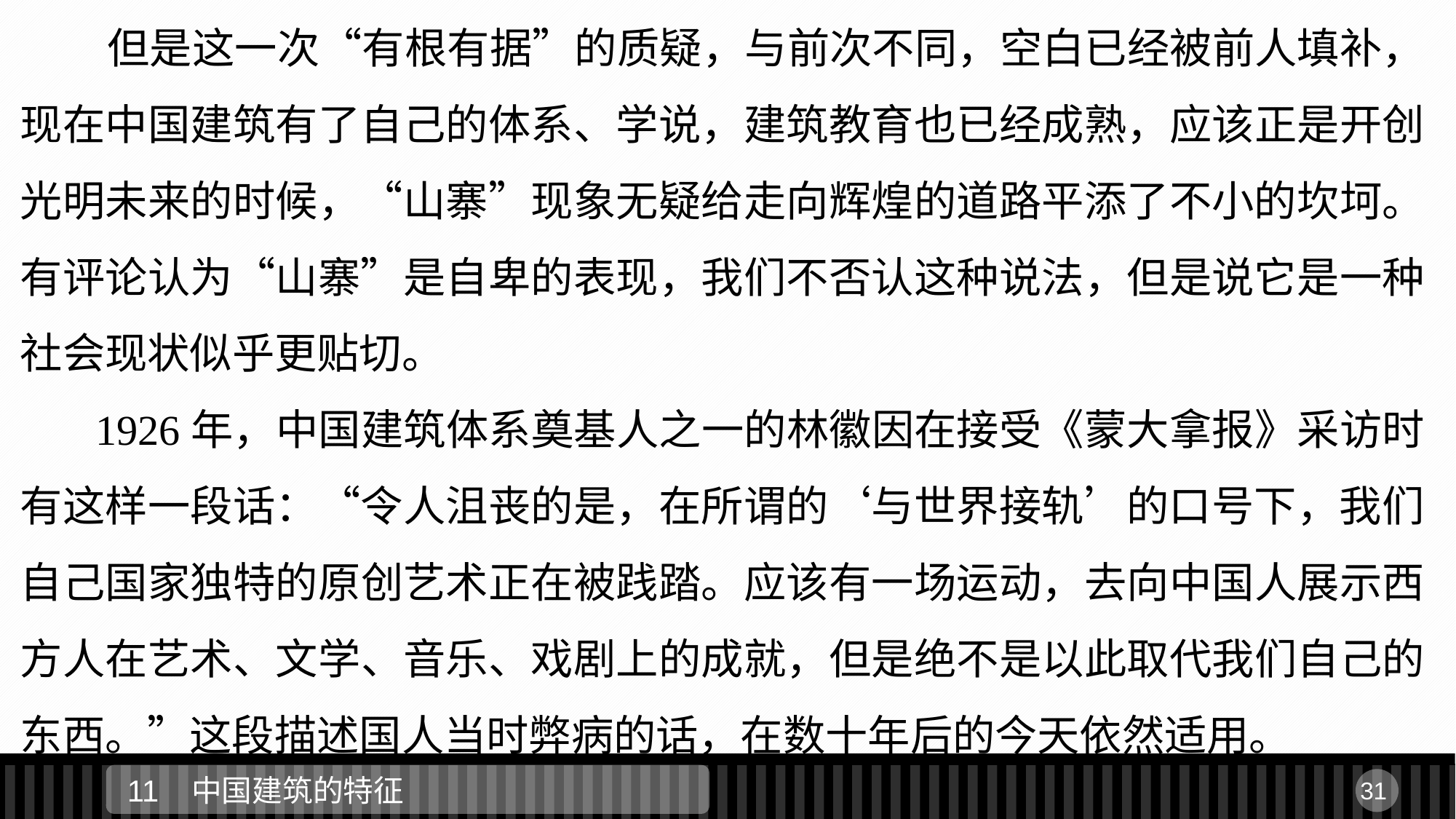

但是这一次“有根有据”的质疑，与前次不同，空白已经被前人填补，现在中国建筑有了自己的体系、学说，建筑教育也已经成熟，应该正是开创光明未来的时候，“山寨”现象无疑给走向辉煌的道路平添了不小的坎坷。有评论认为“山寨”是自卑的表现，我们不否认这种说法，但是说它是一种社会现状似乎更贴切。
       1926年，中国建筑体系奠基人之一的林徽因在接受《蒙大拿报》采访时有这样一段话：“令人沮丧的是，在所谓的‘与世界接轨’的口号下，我们自己国家独特的原创艺术正在被践踏。应该有一场运动，去向中国人展示西方人在艺术、文学、音乐、戏剧上的成就，但是绝不是以此取代我们自己的东西。”这段描述国人当时弊病的话，在数十年后的今天依然适用。